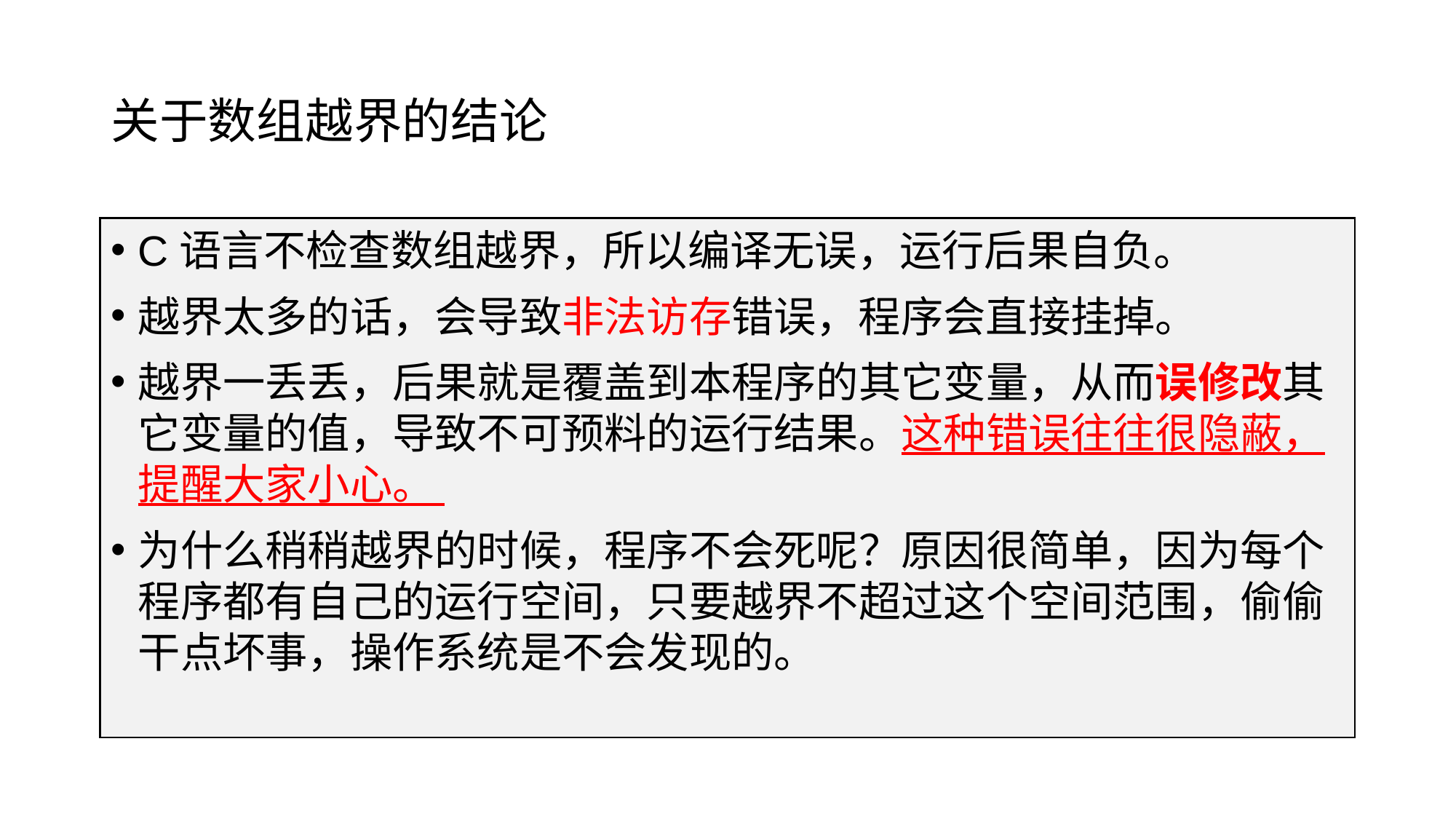

# 关于数组越界的结论
C语言不检查数组越界，所以编译无误，运行后果自负。
越界太多的话，会导致非法访存错误，程序会直接挂掉。
越界一丢丢，后果就是覆盖到本程序的其它变量，从而误修改其它变量的值，导致不可预料的运行结果。这种错误往往很隐蔽，提醒大家小心。
为什么稍稍越界的时候，程序不会死呢？原因很简单，因为每个程序都有自己的运行空间，只要越界不超过这个空间范围，偷偷干点坏事，操作系统是不会发现的。